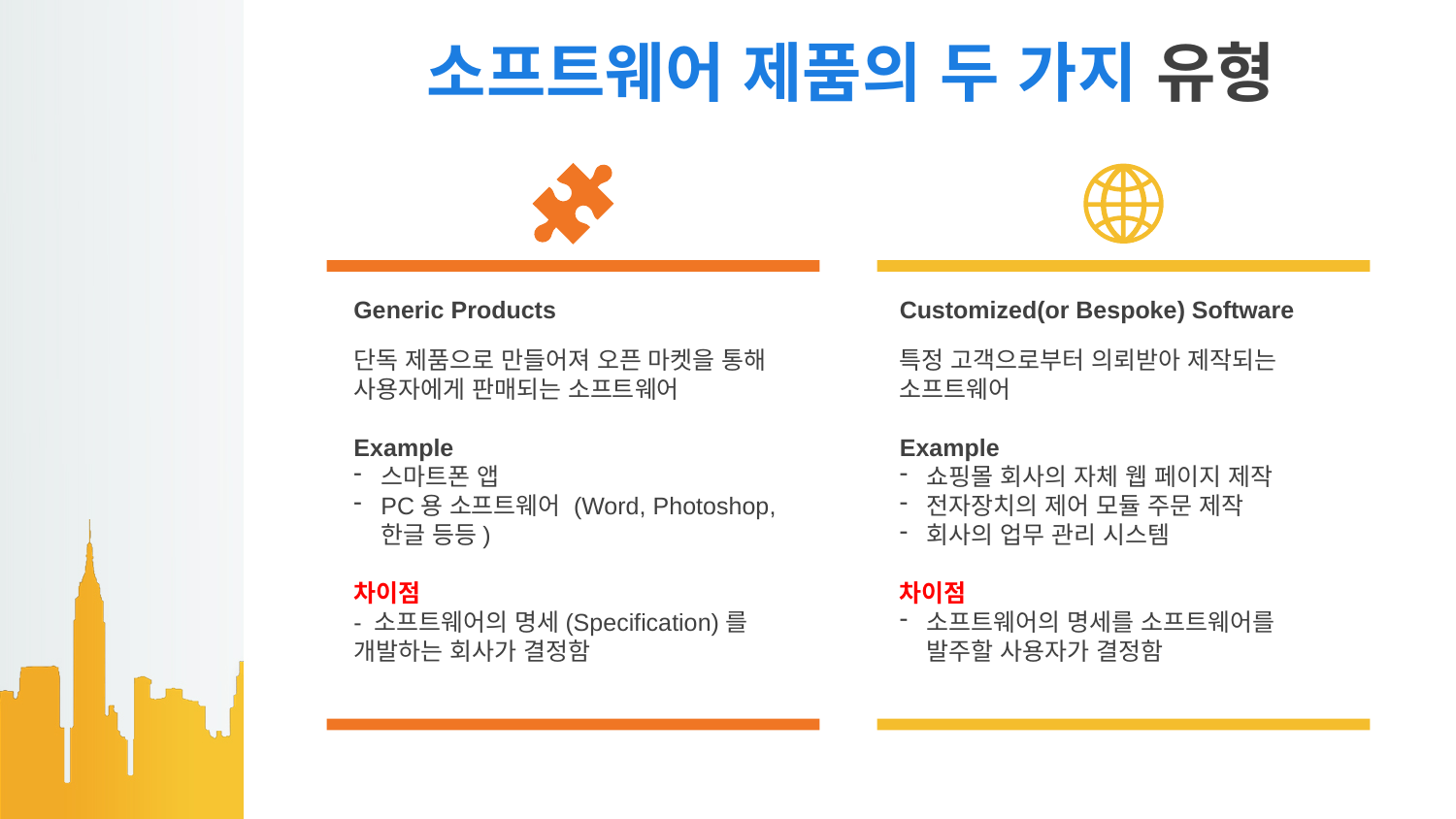

# 소프트웨어 제품의 두 가지 유형

Generic Products
단독 제품으로 만들어져 오픈 마켓을 통해 사용자에게 판매되는 소프트웨어

Example
스마트폰 앱
PC용 소프트웨어 (Word, Photoshop, 한글 등등)

차이점
- 소프트웨어의 명세(Specification)를 개발하는 회사가 결정함
Customized(or Bespoke) Software
특정 고객으로부터 의뢰받아 제작되는 소프트웨어

Example
쇼핑몰 회사의 자체 웹 페이지 제작
전자장치의 제어 모듈 주문 제작
회사의 업무 관리 시스템

차이점
소프트웨어의 명세를 소프트웨어를 발주할 사용자가 결정함